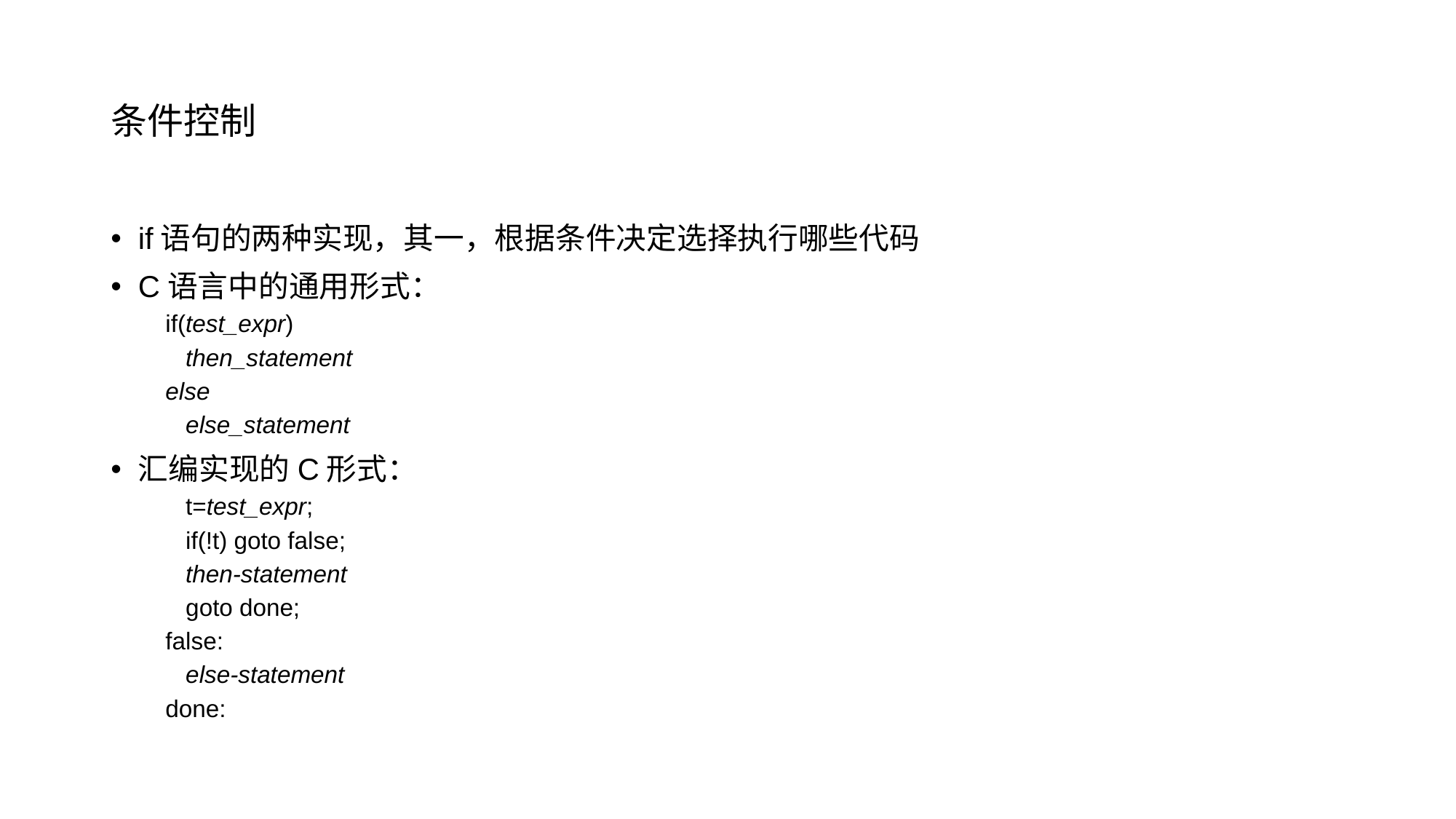

# 条件控制
if语句的两种实现，其一，根据条件决定选择执行哪些代码
C语言中的通用形式：
if(test_expr)
   then_statement
else
   else_statement
汇编实现的C形式：
   t=test_expr;
   if(!t) goto false;
   then-statement
   goto done;
false:
   else-statement
done: